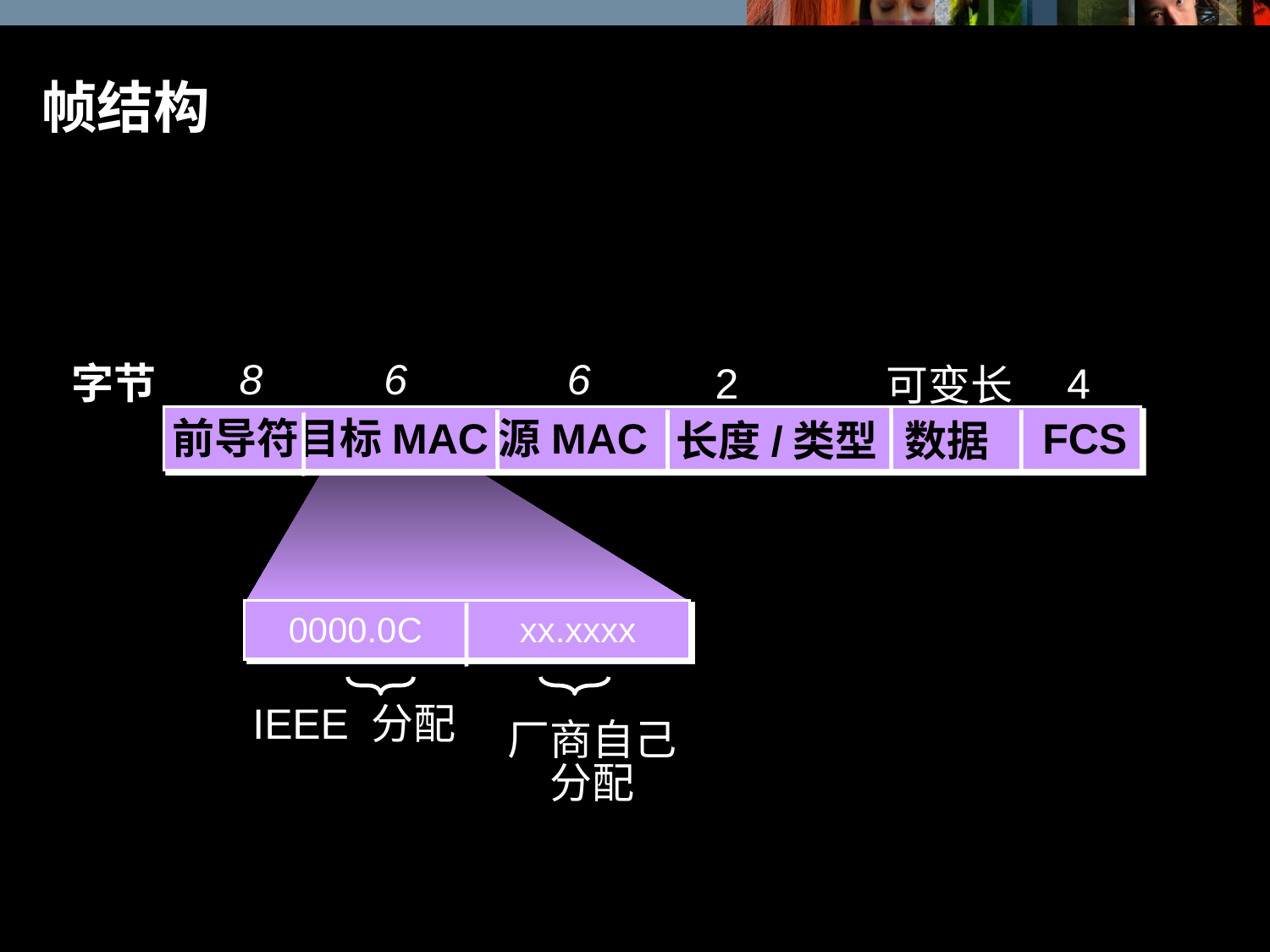

# 帧结构
字节
8
6
6
2
4
可变长

前导符
FCS
目标MAC
源MAC

长度/类型
数据

0000.0C          xx.xxxx

IEEE 分配
厂商自己分配